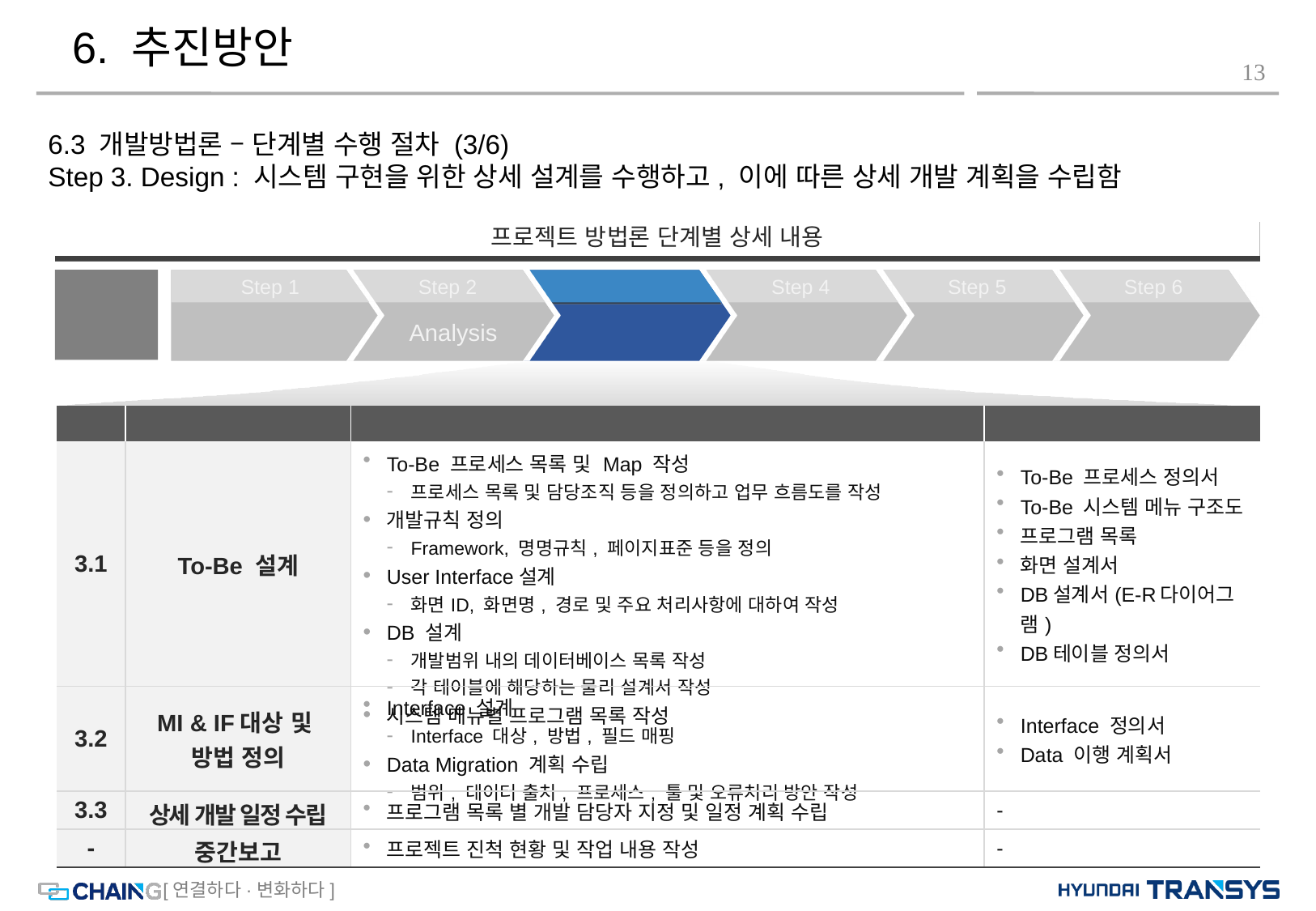

# 6. 추진방안
13
6.3 개발방법론 – 단계별 수행 절차 (3/6)
Step 3. Design : 시스템 구현을 위한 상세 설계를 수행하고, 이에 따른 상세 개발 계획을 수립함
프로젝트 방법론 단계별 상세 내용
Step
Step 1
Step 2
Step 3
Step 4
Step 5
Step 6

Initiation
Analysis
Design
Develop
Test
Deployment

| No. | 주요 Activity | 주요 내용 | 주요 산출물 |
| --- | --- | --- | --- |
| 3.1 | To-Be 설계 | To-Be 프로세스 목록 및 Map 작성 프로세스 목록 및 담당조직 등을 정의하고 업무 흐름도를 작성 개발규칙 정의 Framework, 명명규칙, 페이지표준 등을 정의 User Interface설계 화면ID, 화면명, 경로 및 주요 처리사항에 대하여 작성 DB 설계 개발범위 내의 데이터베이스 목록 작성 각 테이블에 해당하는 물리 설계서 작성 시스템 메뉴별 프로그램 목록 작성 | To-Be 프로세스 정의서 To-Be 시스템 메뉴 구조도 프로그램 목록 화면 설계서 DB설계서(E-R다이어그램) DB테이블 정의서 |
| 3.2 | MI & IF대상 및 방법 정의 | Interface 설계 Interface 대상, 방법, 필드 매핑 Data Migration 계획 수립 범위, 데이터 출처, 프로세스, 툴 및 오류처리 방안 작성 | Interface 정의서 Data 이행 계획서 |
| 3.3 | 상세 개발 일정 수립 | 프로그램 목록 별 개발 담당자 지정 및 일정 계획 수립 | - |
| - | 중간보고 | 프로젝트 진척 현황 및 작업 내용 작성 | - |